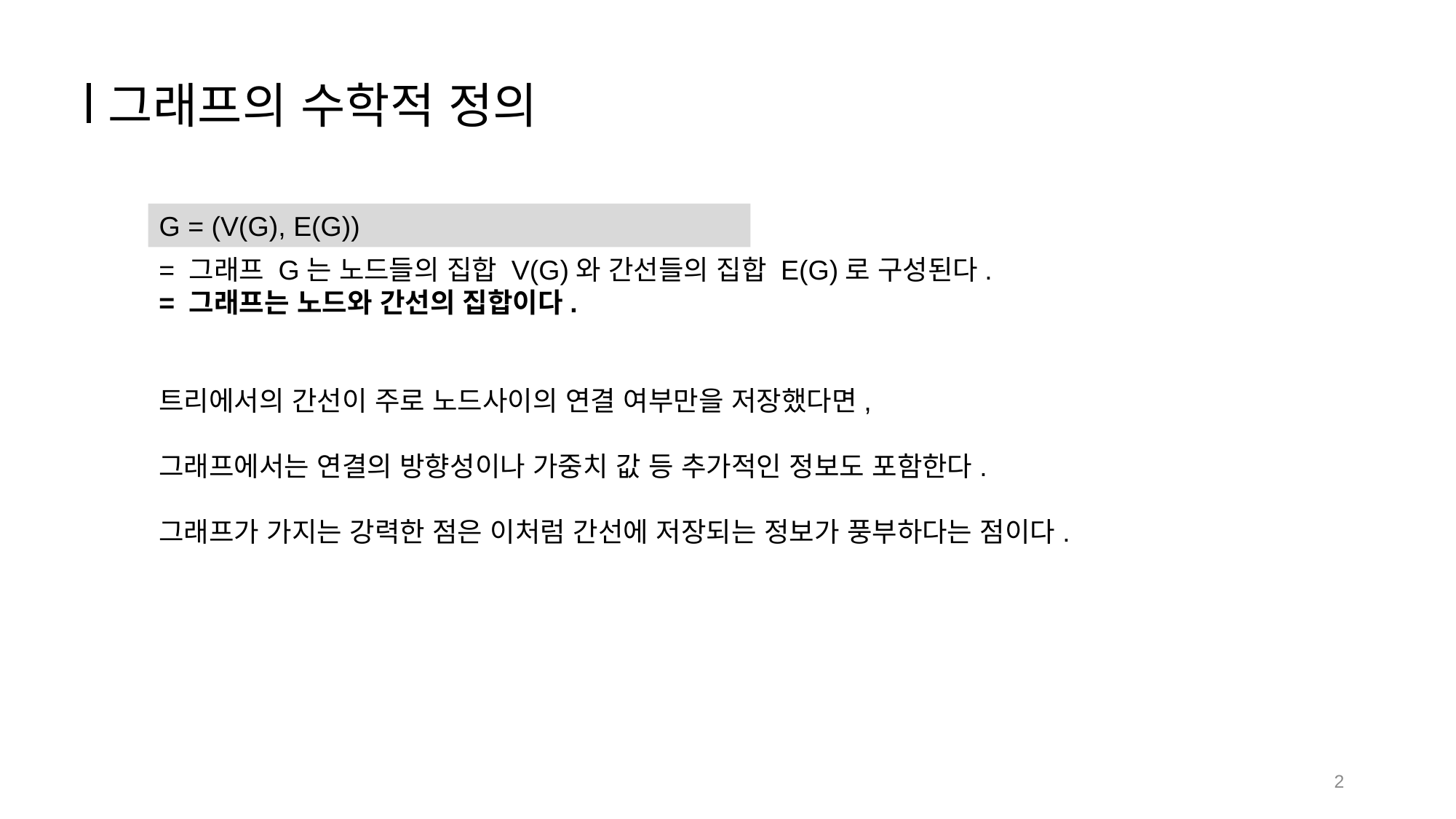

그래프의 수학적 정의
G = (V(G), E(G))
= 그래프 G는 노드들의 집합 V(G)와 간선들의 집합 E(G)로 구성된다.
= 그래프는 노드와 간선의 집합이다.

트리에서의 간선이 주로 노드사이의 연결 여부만을 저장했다면,
그래프에서는 연결의 방향성이나 가중치 값 등 추가적인 정보도 포함한다.
그래프가 가지는 강력한 점은 이처럼 간선에 저장되는 정보가 풍부하다는 점이다.
2